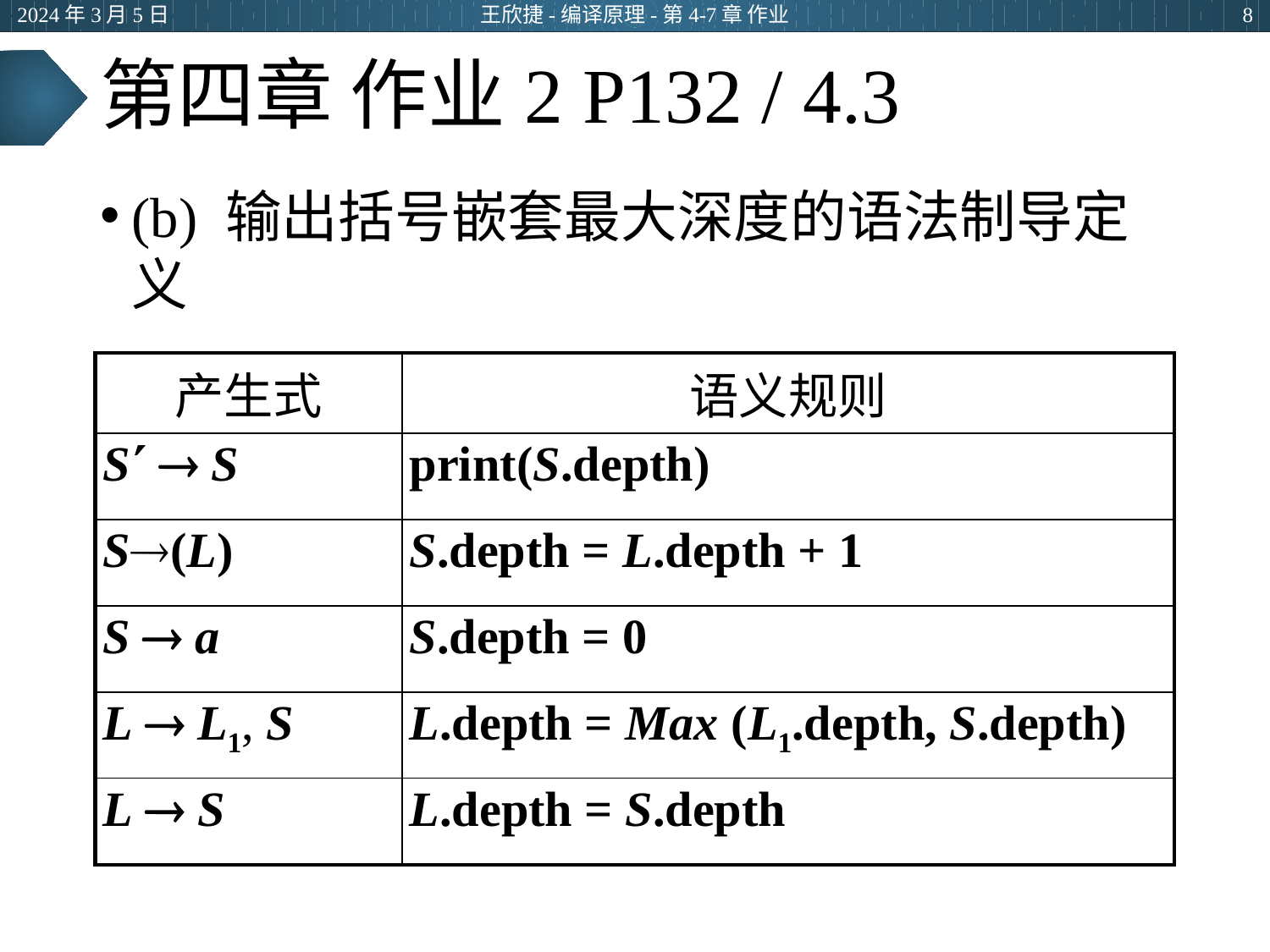

2024年3月5日
王欣捷-编译原理-第4-7章 作业
8
# 第四章 作业2 P132 / 4.3
(b) 输出括号嵌套最大深度的语法制导定义

| 产生式 | 语义规则 |
| --- | --- |
| S′ → S | print(S.depth) |
| S→(L) | S.depth = L.depth + 1 |
| S → a | S.depth = 0 |
| L → L1, S | L.depth = Max (L1.depth, S.depth) |
| L → S | L.depth = S.depth |